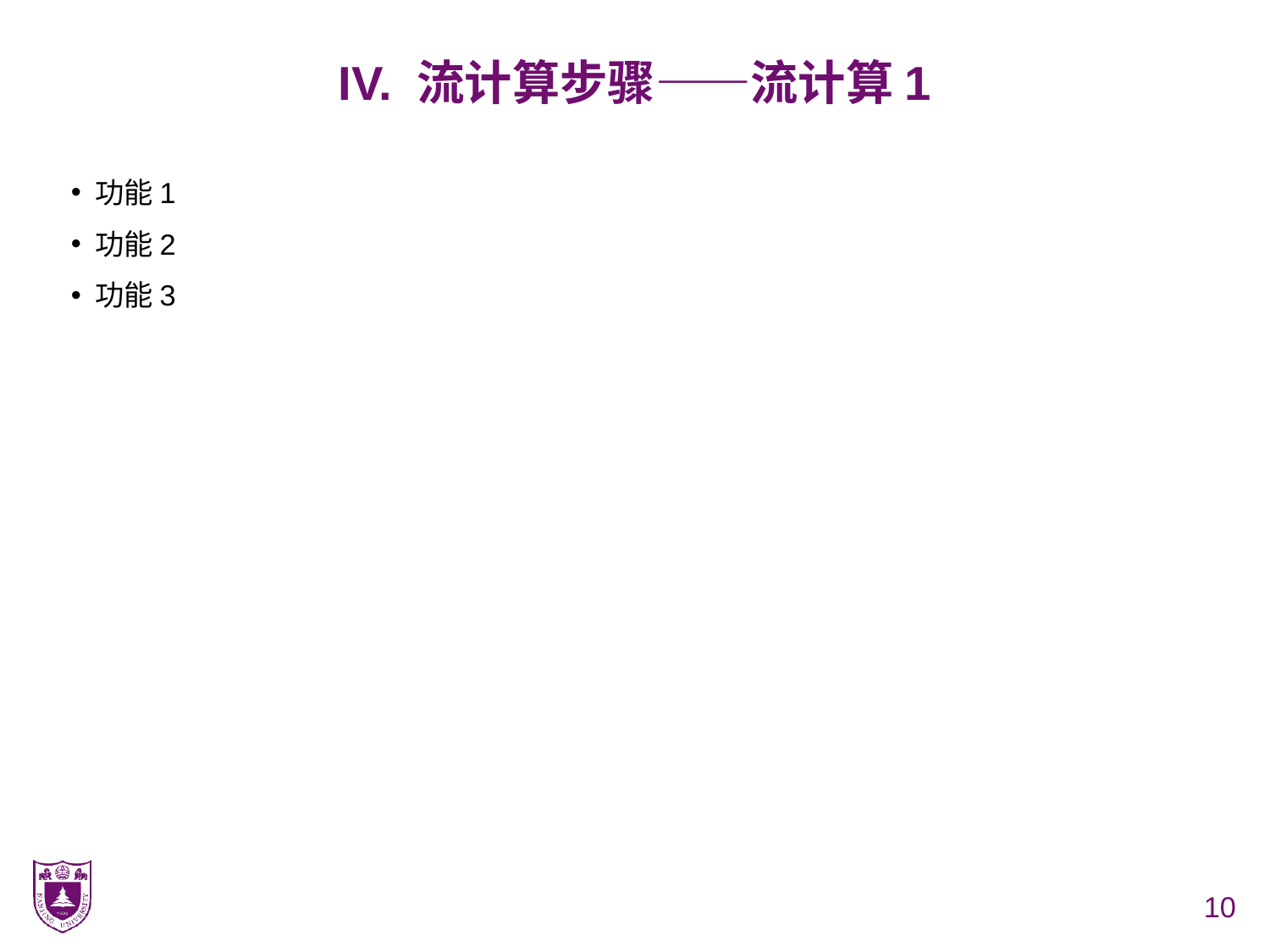

# IV. 流计算步骤——流计算1
功能1
功能2
功能3

10